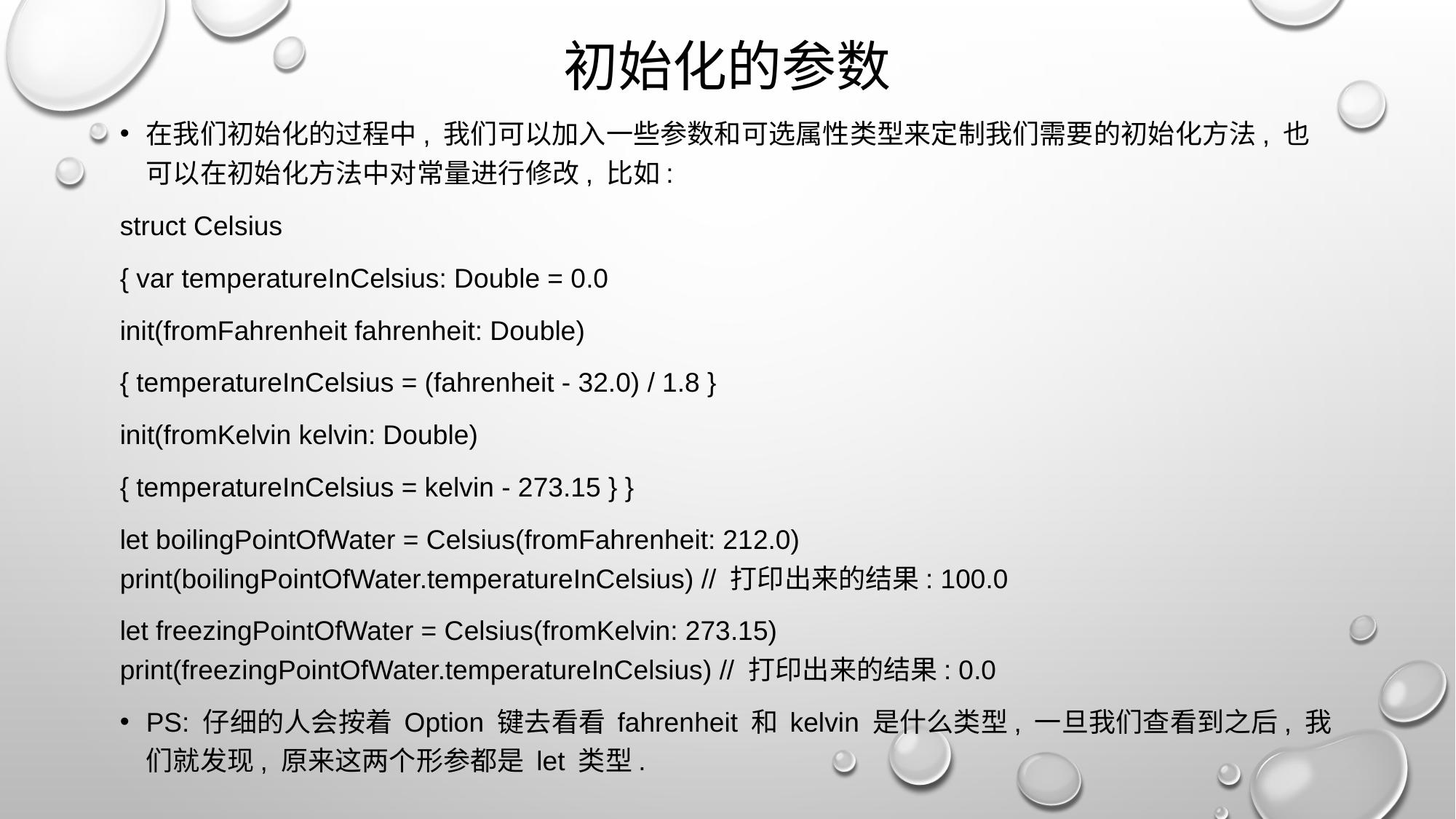

# 初始化的参数
在我们初始化的过程中, 我们可以加入一些参数和可选属性类型来定制我们需要的初始化方法, 也可以在初始化方法中对常量进行修改, 比如:
struct Celsius
{ var temperatureInCelsius: Double = 0.0
init(fromFahrenheit fahrenheit: Double)
{ temperatureInCelsius = (fahrenheit - 32.0) / 1.8 }
init(fromKelvin kelvin: Double)
{ temperatureInCelsius = kelvin - 273.15 } }
let boilingPointOfWater = Celsius(fromFahrenheit: 212.0) print(boilingPointOfWater.temperatureInCelsius) // 打印出来的结果: 100.0
let freezingPointOfWater = Celsius(fromKelvin: 273.15) print(freezingPointOfWater.temperatureInCelsius) // 打印出来的结果: 0.0
PS: 仔细的人会按着 Option 键去看看 fahrenheit 和 kelvin 是什么类型, 一旦我们查看到之后, 我们就发现, 原来这两个形参都是 let 类型.